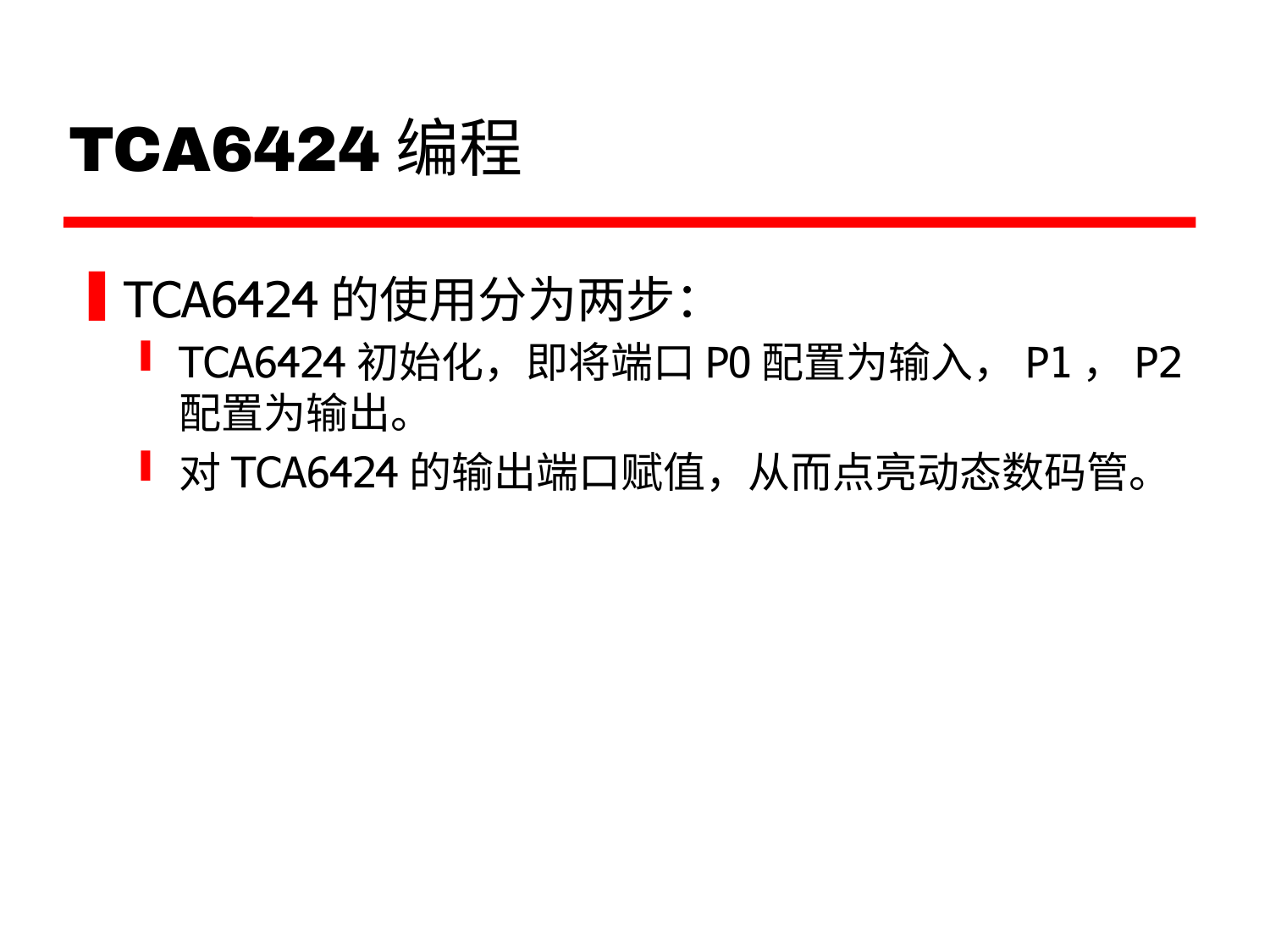

# TCA6424编程
TCA6424的使用分为两步：
TCA6424初始化，即将端口P0配置为输入，P1，P2配置为输出。
对TCA6424的输出端口赋值，从而点亮动态数码管。